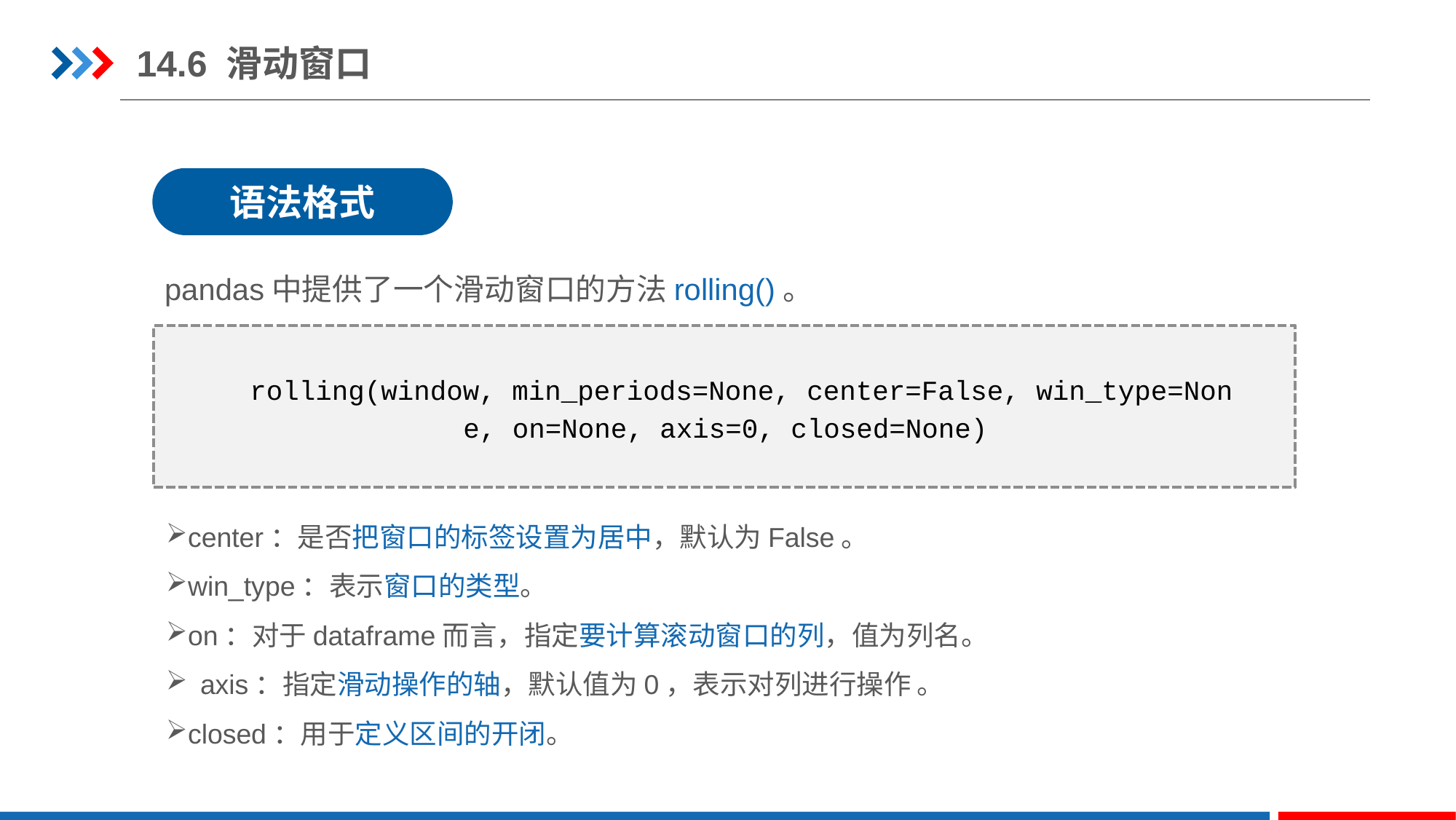

14.6 滑动窗口
语法格式
pandas中提供了一个滑动窗口的方法rolling()。

rolling(window, min_periods=None, center=False, win_type=None, on=None, axis=0, closed=None)
center：是否把窗口的标签设置为居中，默认为False。
win_type：表示窗口的类型。
on：对于dataframe而言，指定要计算滚动窗口的列，值为列名。
axis：指定滑动操作的轴，默认值为0，表示对列进行操作 。
closed：用于定义区间的开闭。